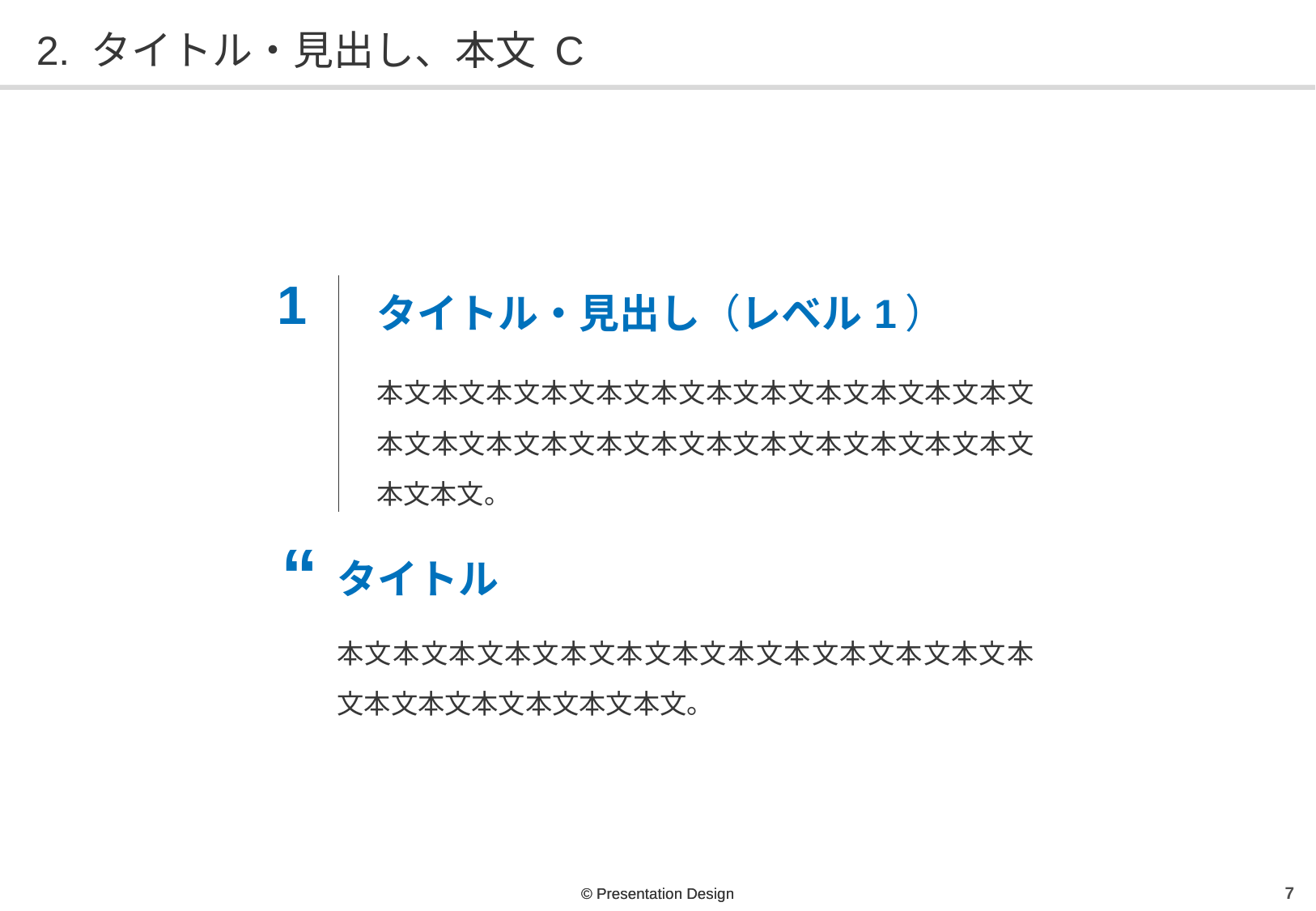

# 2. タイトル・見出し、本文 C
| 1 | タイトル・見出し（レベル1） 本文本文本文本文本文本文本文本文本文本文本文本文本文本文本文本文本文本文本文本文本文本文本文本文本文本文。 |
| --- | --- |
| “ | タイトル |
| --- | --- |
|  | 本文本文本文本文本文本文本文本文本文本文本文本文本文本文本文本文本文本文本文。 |
7